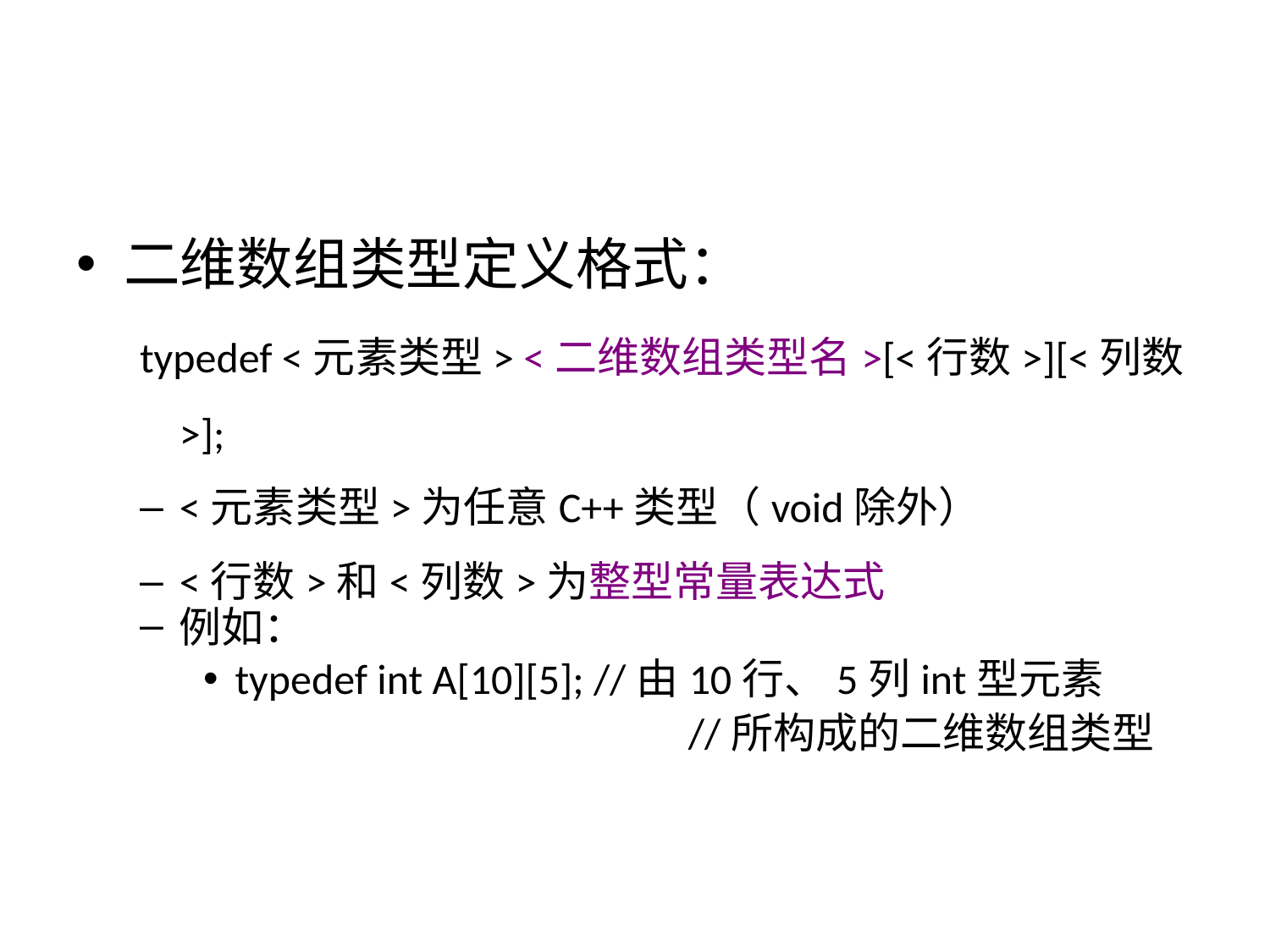

#
二维数组类型定义格式：
typedef <元素类型> <二维数组类型名>[<行数>][<列数>];
<元素类型>为任意C++类型（void除外）
<行数>和<列数>为整型常量表达式
例如：
typedef int A[10][5]; //由10行、5列int型元素
				         //所构成的二维数组类型